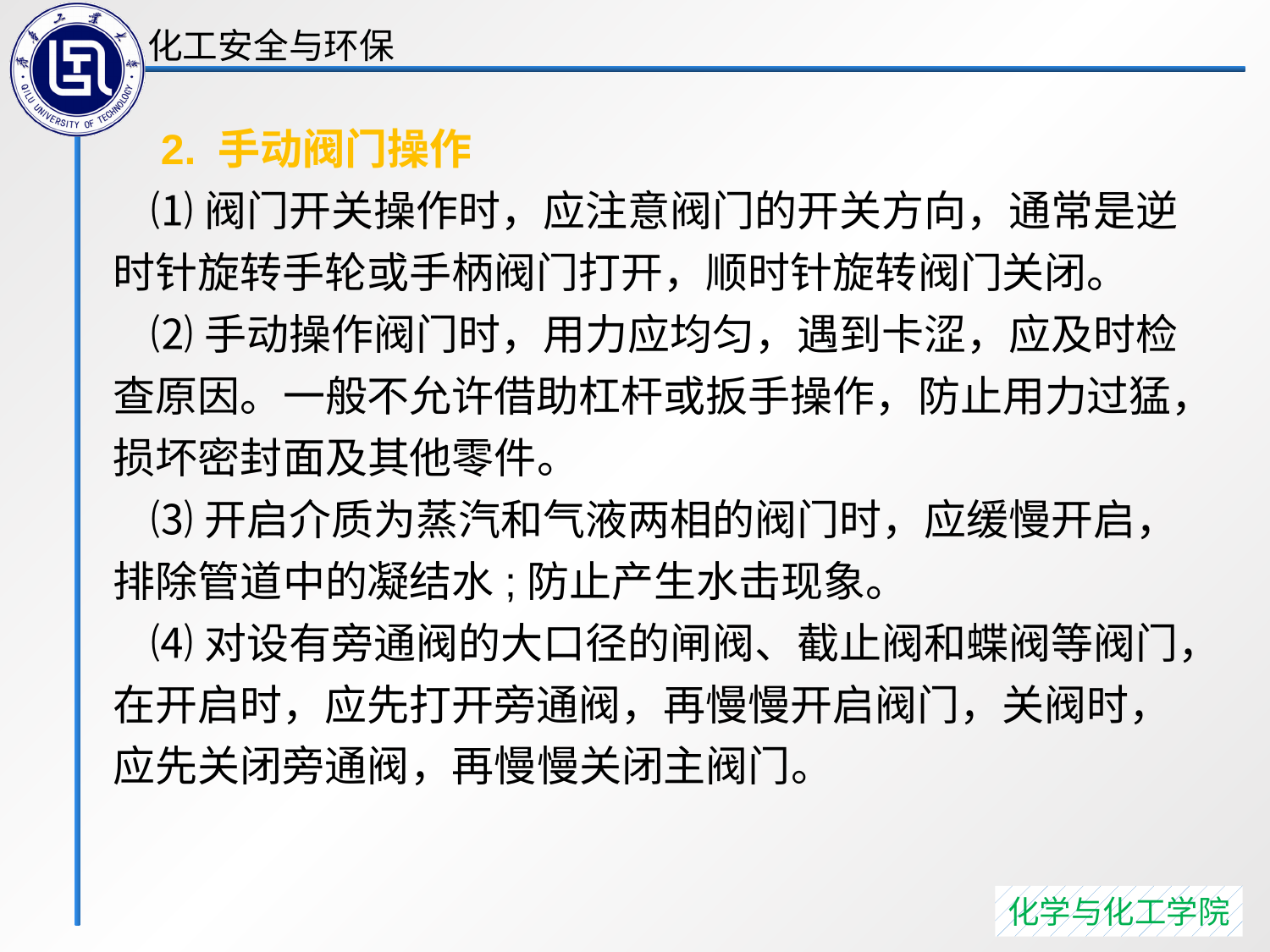

2. 手动阀门操作
    ⑴阀门开关操作时，应注意阀门的开关方向，通常是逆时针旋转手轮或手柄阀门打开，顺时针旋转阀门关闭。
    ⑵手动操作阀门时，用力应均匀，遇到卡涩，应及时检查原因。一般不允许借助杠杆或扳手操作，防止用力过猛，损坏密封面及其他零件。
    ⑶开启介质为蒸汽和气液两相的阀门时，应缓慢开启，排除管道中的凝结水;防止产生水击现象。
    ⑷对设有旁通阀的大口径的闸阀、截止阀和蝶阀等阀门，在开启时，应先打开旁通阀，再慢慢开启阀门，关阀时，应先关闭旁通阀，再慢慢关闭主阀门。